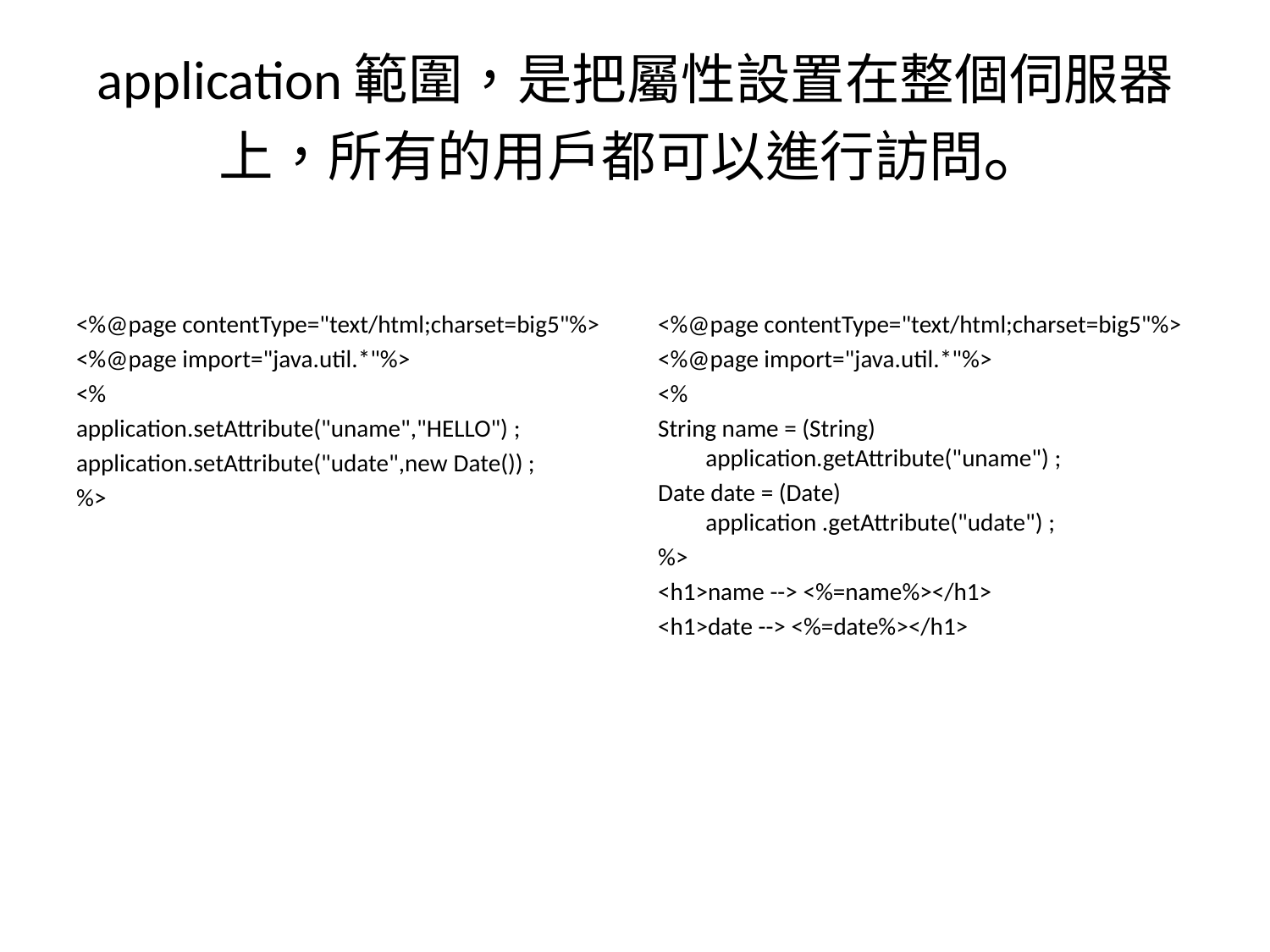

# application範圍，是把屬性設置在整個伺服器上，所有的用戶都可以進行訪問。

<%@page contentType="text/html;charset=big5"%>
<%@page import="java.util.*"%>
<%
application.setAttribute("uname","HELLO") ;
application.setAttribute("udate",new Date()) ;
%>

<%@page contentType="text/html;charset=big5"%>
<%@page import="java.util.*"%>
<%
String name = (String) application.getAttribute("uname") ;
Date date = (Date) application .getAttribute("udate") ;
%>
<h1>name --> <%=name%></h1>
<h1>date --> <%=date%></h1>